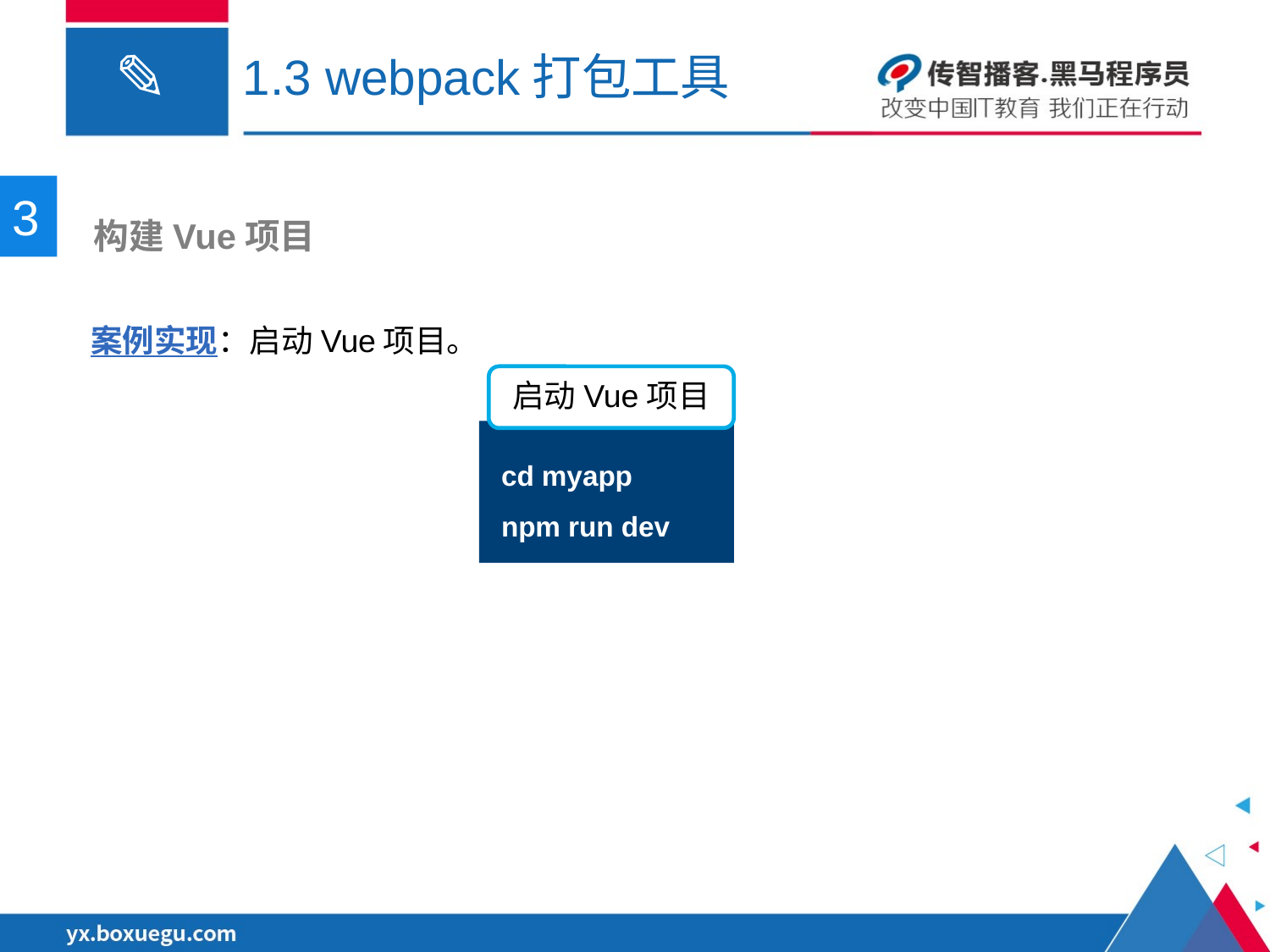

# 1.3 webpack打包工具

3
  构建Vue项目
案例实现：启动Vue项目。
启动Vue项目

cd myapp
npm run dev